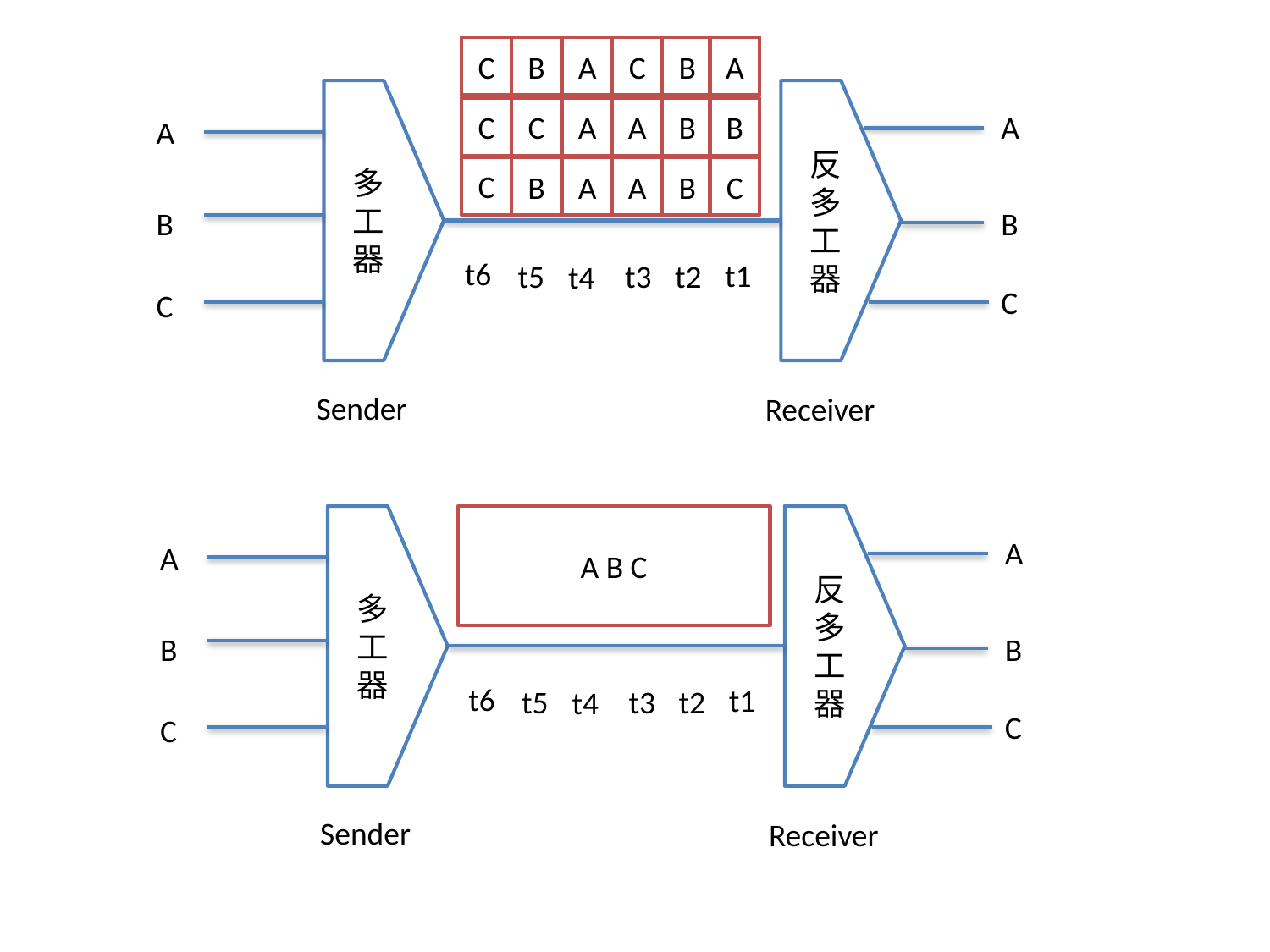

C
B
A
C
B
A
多
工
器
反
多
工
器
A
A
C
B
A
A
B
C
B
B
t6
t1
t5
t3
t2
t4
C
C
Sender
Receiver
C
C
A
A
B
B
多
工
器
反
多
工
器
A
A
B
B
t6
t1
t5
t3
t2
t4
C
C
Sender
Receiver
A B C